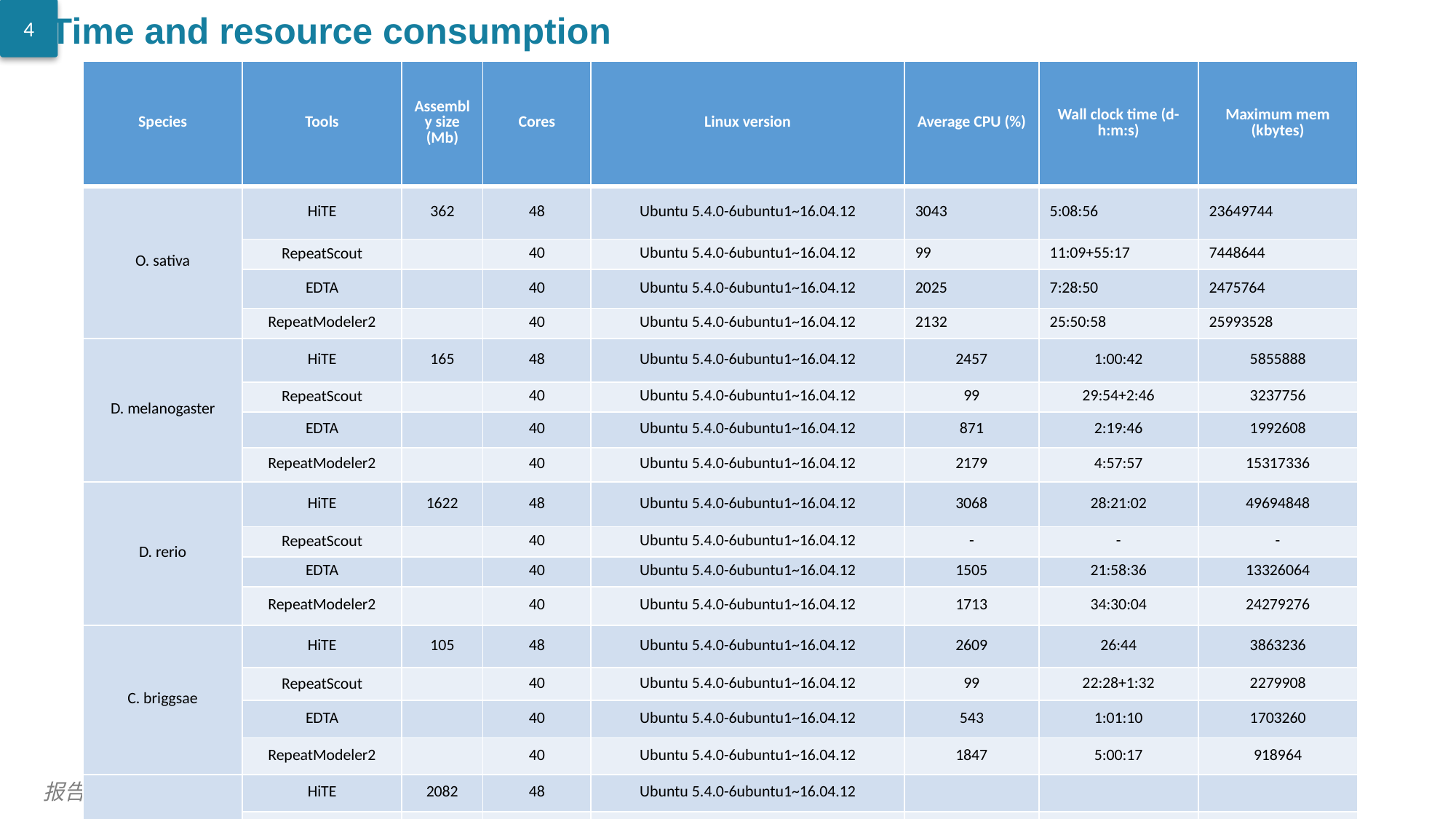

4
Time and resource consumption
| Species | Tools | Assembly size (Mb) | Cores | Linux version | Average CPU (%) | Wall clock time (d-h:m:s) | Maximum mem (kbytes) |
| --- | --- | --- | --- | --- | --- | --- | --- |
| O. sativa | HiTE | 362 | 48 | Ubuntu 5.4.0-6ubuntu1~16.04.12 | 3043 | 5:08:56 | 23649744 |
|  | RepeatScout |  | 40 | Ubuntu 5.4.0-6ubuntu1~16.04.12 | 99 | 11:09+55:17 | 7448644 |
|  | EDTA |  | 40 | Ubuntu 5.4.0-6ubuntu1~16.04.12 | 2025 | 7:28:50 | 2475764 |
|  | RepeatModeler2 |  | 40 | Ubuntu 5.4.0-6ubuntu1~16.04.12 | 2132 | 25:50:58 | 25993528 |
| D. melanogaster | HiTE | 165 | 48 | Ubuntu 5.4.0-6ubuntu1~16.04.12 | 2457 | 1:00:42 | 5855888 |
|  | RepeatScout |  | 40 | Ubuntu 5.4.0-6ubuntu1~16.04.12 | 99 | 29:54+2:46 | 3237756 |
|  | EDTA |  | 40 | Ubuntu 5.4.0-6ubuntu1~16.04.12 | 871 | 2:19:46 | 1992608 |
|  | RepeatModeler2 |  | 40 | Ubuntu 5.4.0-6ubuntu1~16.04.12 | 2179 | 4:57:57 | 15317336 |
| D. rerio | HiTE | 1622 | 48 | Ubuntu 5.4.0-6ubuntu1~16.04.12 | 3068 | 28:21:02 | 49694848 |
|  | RepeatScout |  | 40 | Ubuntu 5.4.0-6ubuntu1~16.04.12 | - | - | - |
|  | EDTA |  | 40 | Ubuntu 5.4.0-6ubuntu1~16.04.12 | 1505 | 21:58:36 | 13326064 |
|  | RepeatModeler2 |  | 40 | Ubuntu 5.4.0-6ubuntu1~16.04.12 | 1713 | 34:30:04 | 24279276 |
| C. briggsae | HiTE | 105 | 48 | Ubuntu 5.4.0-6ubuntu1~16.04.12 | 2609 | 26:44 | 3863236 |
|  | RepeatScout |  | 40 | Ubuntu 5.4.0-6ubuntu1~16.04.12 | 99 | 22:28+1:32 | 2279908 |
|  | EDTA |  | 40 | Ubuntu 5.4.0-6ubuntu1~16.04.12 | 543 | 1:01:10 | 1703260 |
|  | RepeatModeler2 |  | 40 | Ubuntu 5.4.0-6ubuntu1~16.04.12 | 1847 | 5:00:17 | 918964 |
| Zea mays | HiTE | 2082 | 48 | Ubuntu 5.4.0-6ubuntu1~16.04.12 |  |  |  |
|  | RepeatScout |  | 40 | Ubuntu 5.4.0-6ubuntu1~16.04.12 | - | - | - |
|  | EDTA |  | 40 | Ubuntu 5.4.0-6ubuntu1~16.04.12 | 1716 | 93:46:37 | 39565080 |
|  | RepeatModeler2 |  | 40 | Ubuntu 5.4.0-6ubuntu1~16.04.12 | 491 | 64:48:45 | 31596352 |
报告人： 胡康